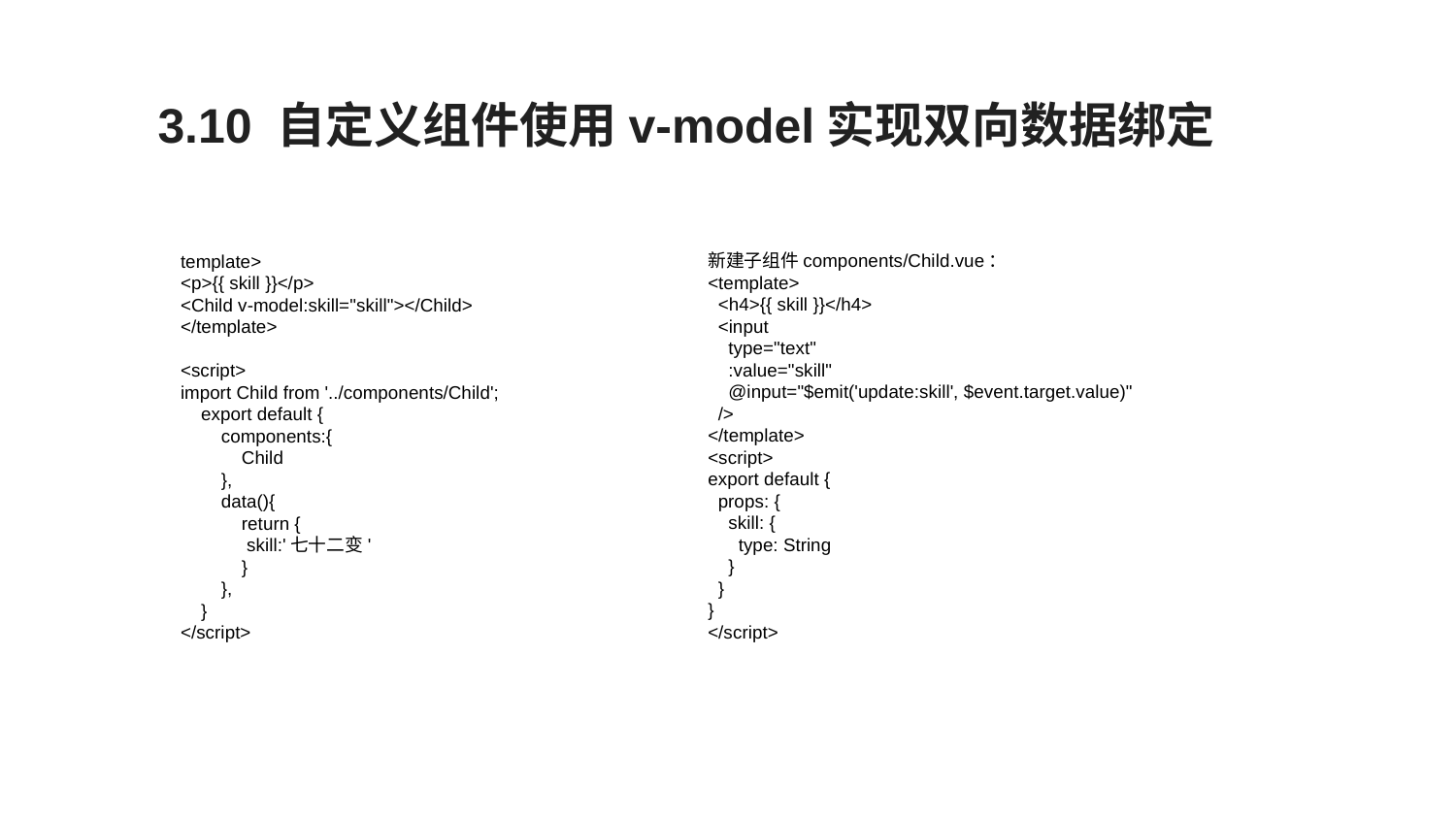

3.10 自定义组件使用v-model实现双向数据绑定
template>
<p>{{ skill }}</p>
<Child v-model:skill="skill"></Child>
</template>

<script>
import Child from '../components/Child';
    export default {
        components:{
            Child
        },
        data(){
            return {
             skill:'七十二变'
            }
        },
    }
</script>
新建子组件components/Child.vue：
<template>
  <h4>{{ skill }}</h4>
  <input
    type="text"
    :value="skill"
    @input="$emit('update:skill', $event.target.value)"
  />
</template>
<script>
export default {
  props: {
    skill: {
      type: String
    }
  }
}
</script>